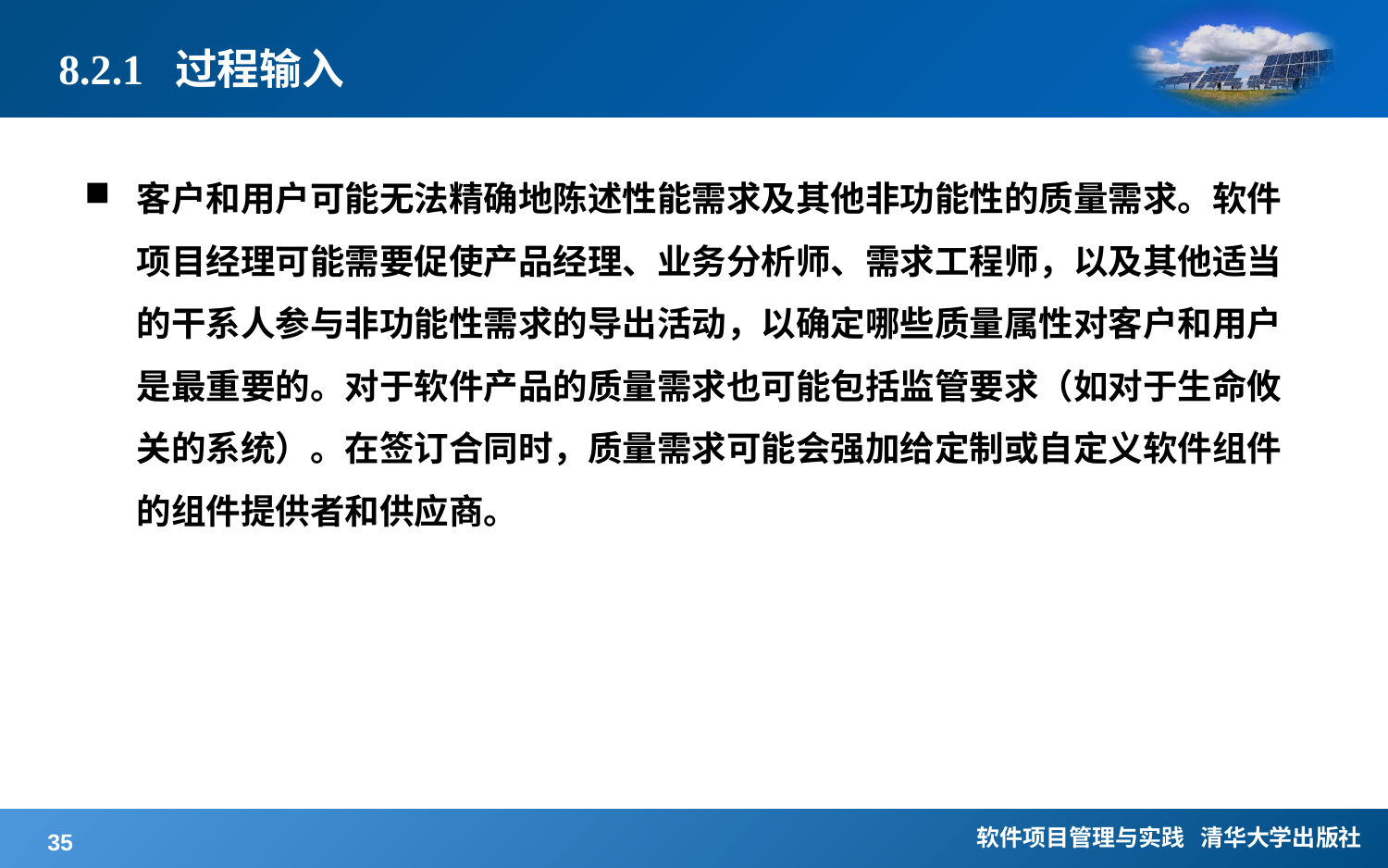

# 8.2.1  过程输入
客户和用户可能无法精确地陈述性能需求及其他非功能性的质量需求。软件项目经理可能需要促使产品经理、业务分析师、需求工程师，以及其他适当的干系人参与非功能性需求的导出活动，以确定哪些质量属性对客户和用户是最重要的。对于软件产品的质量需求也可能包括监管要求（如对于生命攸关的系统）。在签订合同时，质量需求可能会强加给定制或自定义软件组件的组件提供者和供应商。